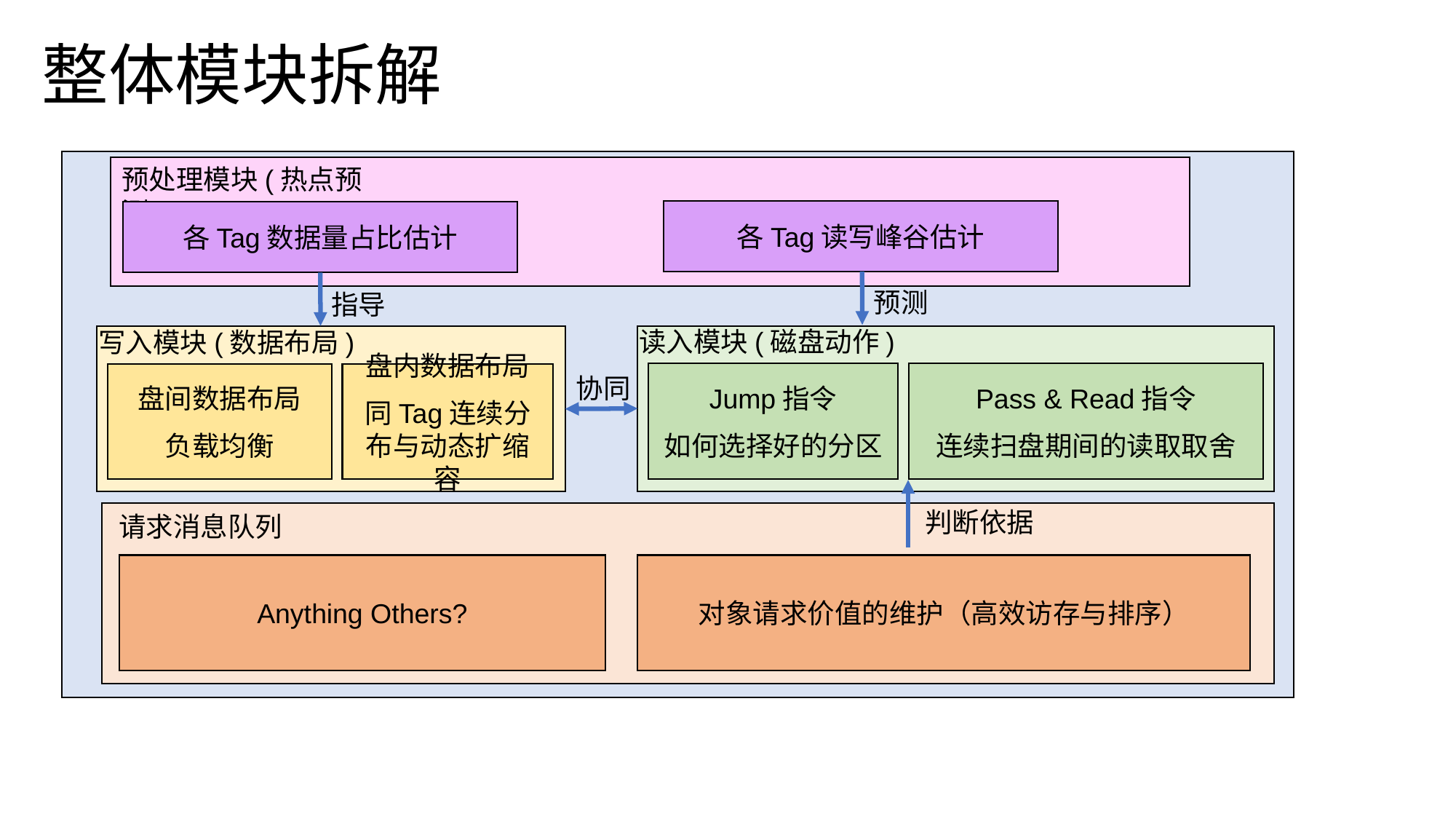

# 整体模块拆解

预处理模块(热点预测)
各Tag读写峰谷估计
各Tag数据量占比估计
预测
指导
读入模块(磁盘动作)

Jump指令

如何选择好的分区
Pass & Read指令

连续扫盘期间的读取取舍
写入模块(数据布局)

盘内数据布局

同Tag连续分布与动态扩缩容
盘间数据布局

负载均衡
协同
判断依据

请求消息队列
Anything Others?
对象请求价值的维护（高效访存与排序）